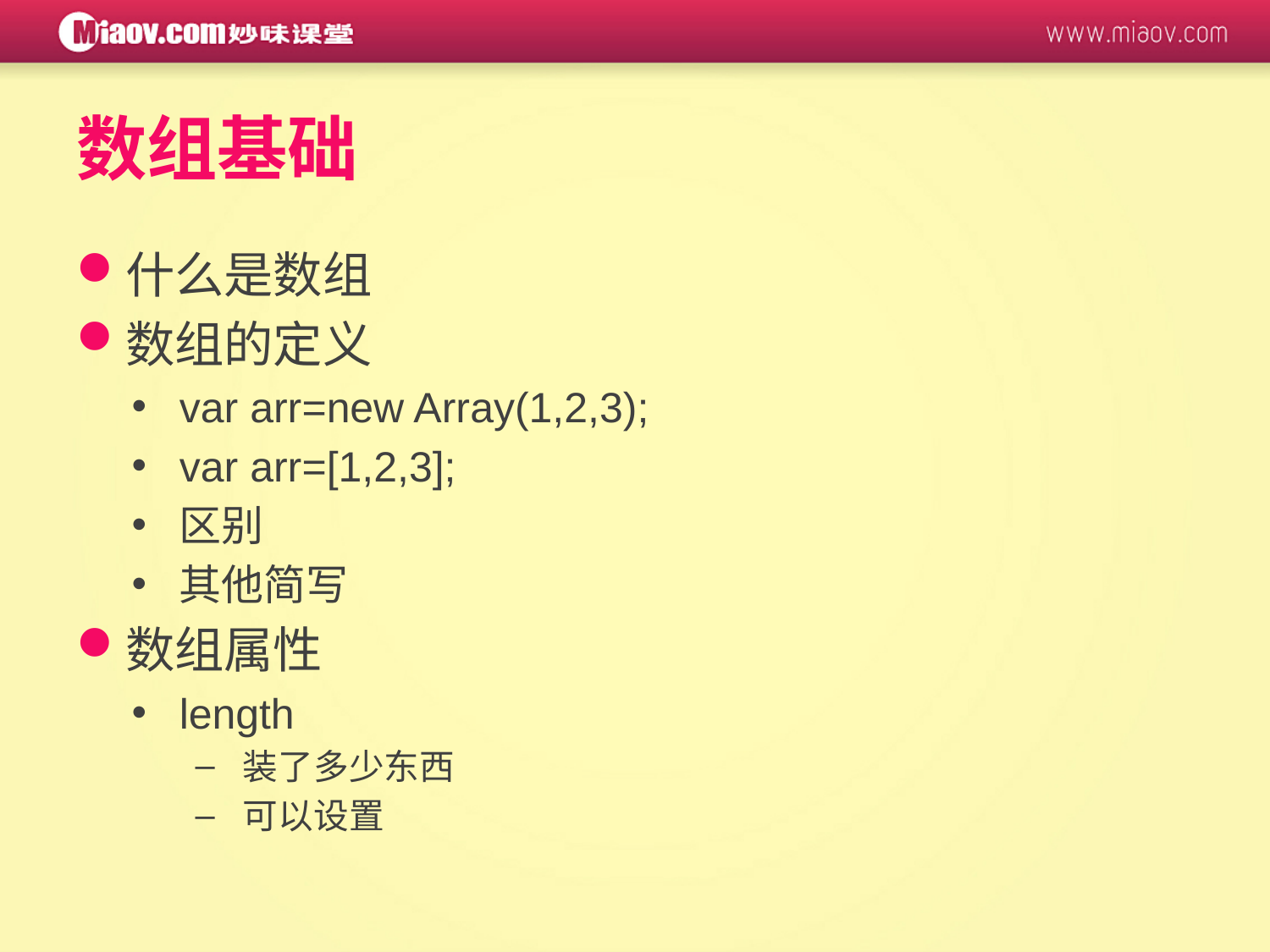

# 数组基础
什么是数组
数组的定义
var arr=new Array(1,2,3);
var arr=[1,2,3];
区别
其他简写
数组属性
length
装了多少东西
可以设置